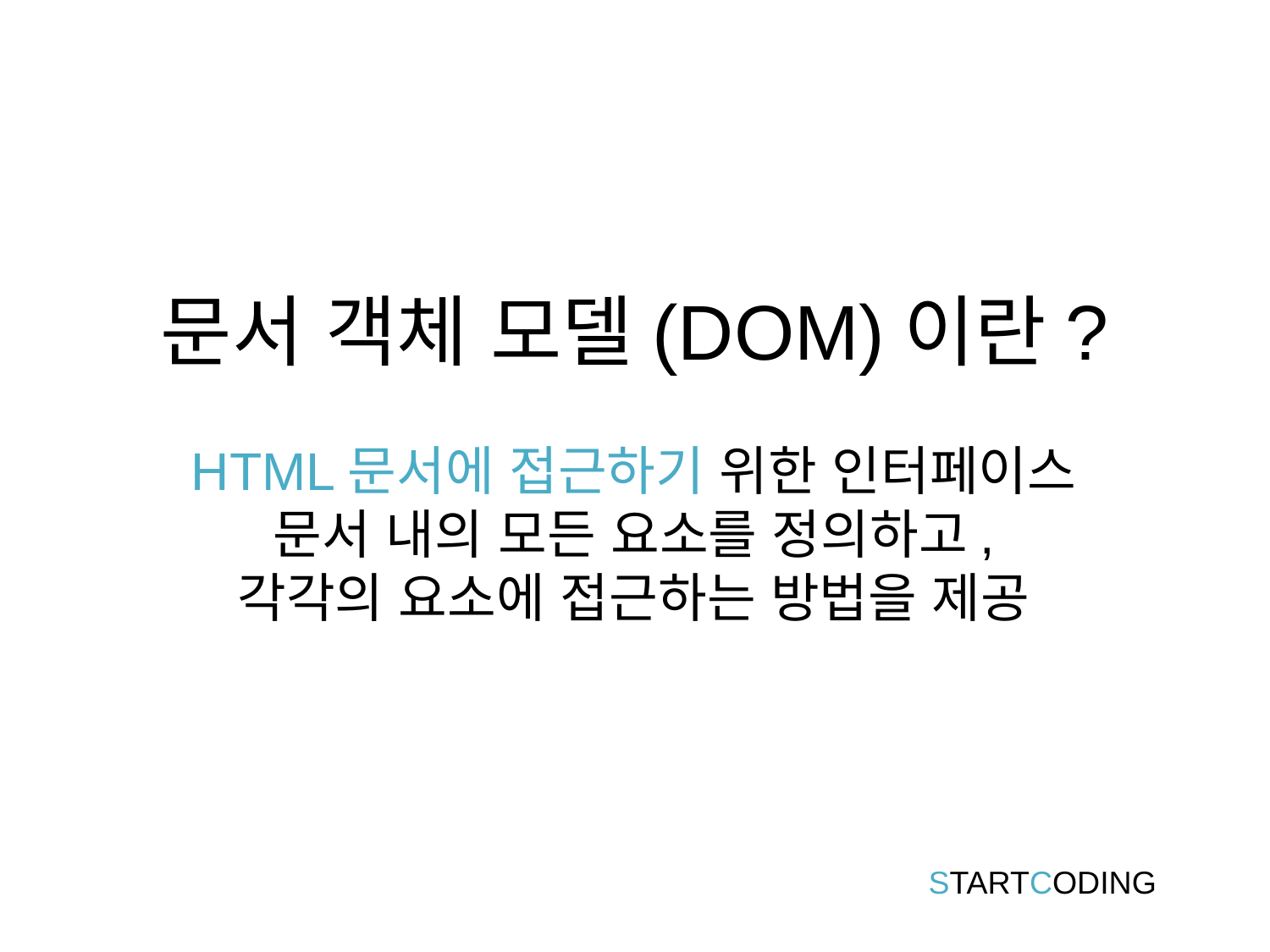

# 문서 객체 모델(DOM)이란?
HTML문서에 접근하기 위한 인터페이스
문서 내의 모든 요소를 정의하고,
각각의 요소에 접근하는 방법을 제공

STARTCODING